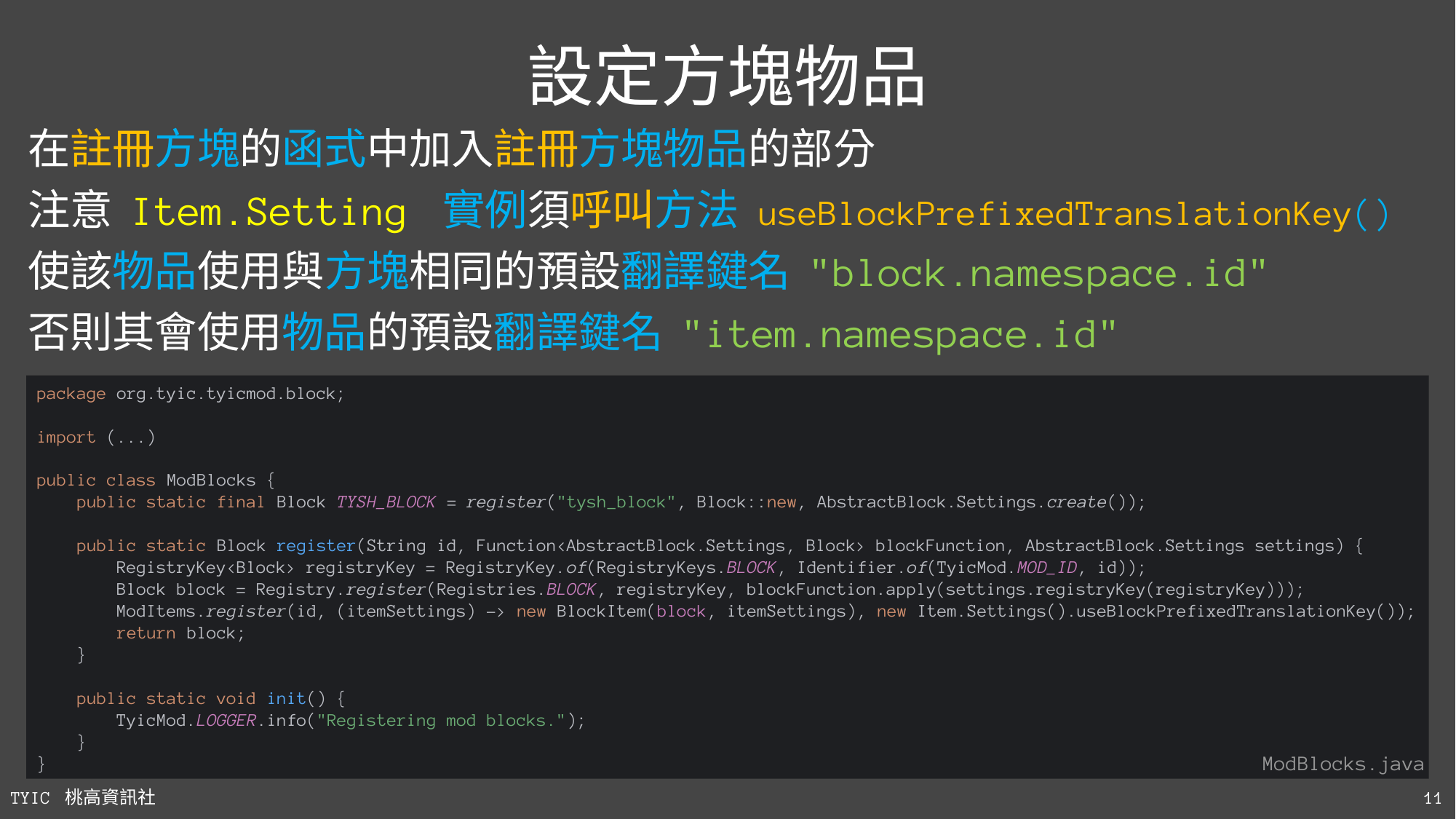

# 設定方塊物品
在註冊方塊的函式中加入註冊方塊物品的部分
注意 Item.Setting 實例須呼叫方法 useBlockPrefixedTranslationKey()
使該物品使用與方塊相同的預設翻譯鍵名 "block.namespace.id"
否則其會使用物品的預設翻譯鍵名 "item.namespace.id"
package org.tyic.tyicmod.block;
import (...)
public class ModBlocks {
    public static final Block TYSH_BLOCK = register("tysh_block", Block::new, AbstractBlock.Settings.create());
    public static Block register(String id, Function<AbstractBlock.Settings, Block> blockFunction, AbstractBlock.Settings settings) {
        RegistryKey<Block> registryKey = RegistryKey.of(RegistryKeys.BLOCK, Identifier.of(TyicMod.MOD_ID, id));
        Block block = Registry.register(Registries.BLOCK, registryKey, blockFunction.apply(settings.registryKey(registryKey)));
        ModItems.register(id, (itemSettings) -> new BlockItem(block, itemSettings), new Item.Settings().useBlockPrefixedTranslationKey());
        return block;
    }
    public static void init() {
        TyicMod.LOGGER.info("Registering mod blocks.");
    }
}
ModBlocks.java